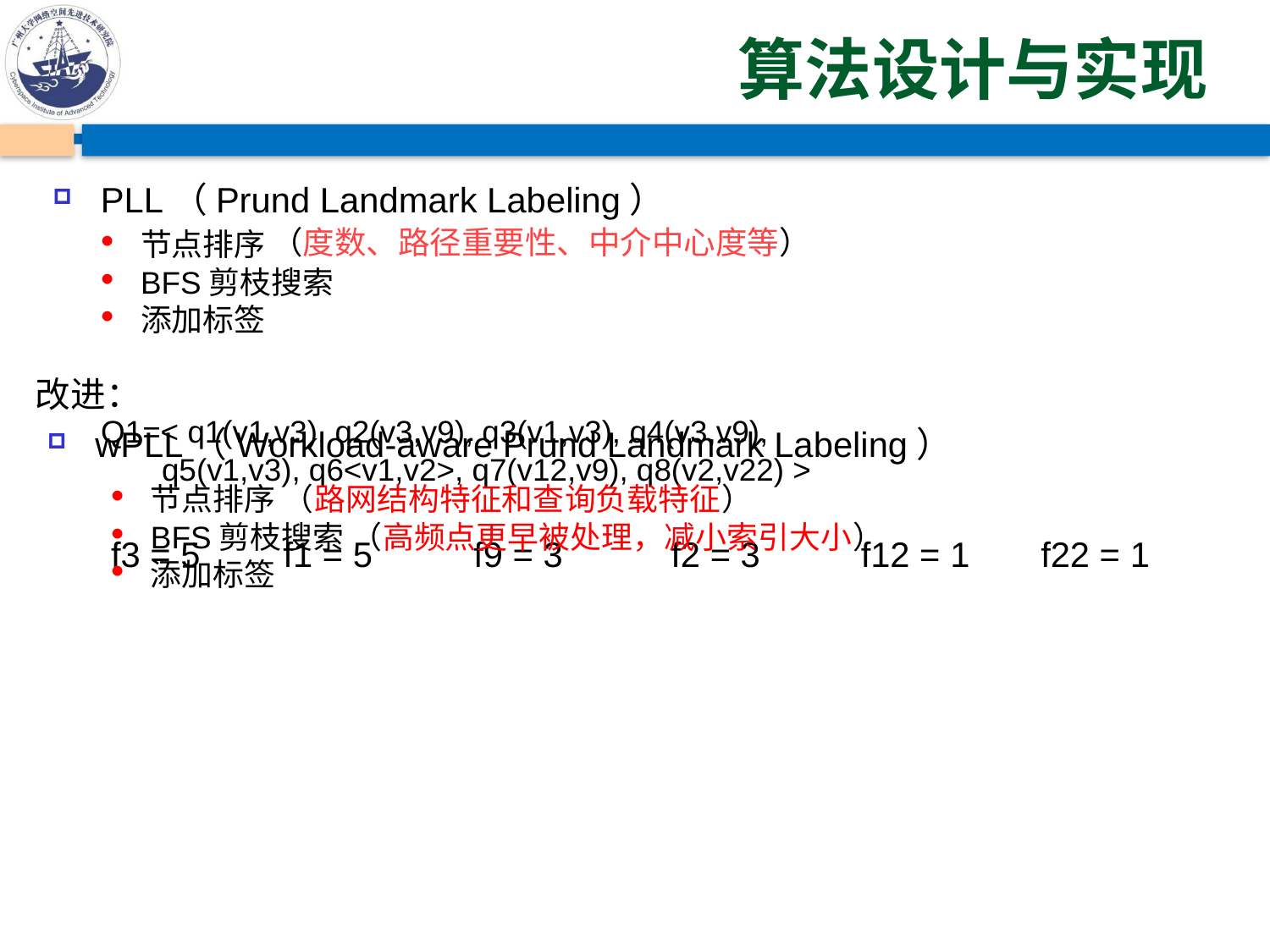

# 算法设计与实现
PLL（Prund Landmark Labeling）

节点排序
BFS剪枝搜索
添加标签

（度数、路径重要性、中介中心度等）

改进：

Q1=< q1(v1,v3), q2(v3,v9), q3(v1,v3), q4(v3,v9),
       q5(v1,v3), q6<v1,v2>, q7(v12,v9), q8(v2,v22) >

wPLL（Workload-aware Prund Landmark Labeling）

节点排序 （路网结构特征和查询负载特征）
BFS剪枝搜索 （高频点更早被处理，减小索引大小）
添加标签

f3 = 5
f1 = 5
f9 = 3
f2 = 3
f12 = 1
f22 = 1
21